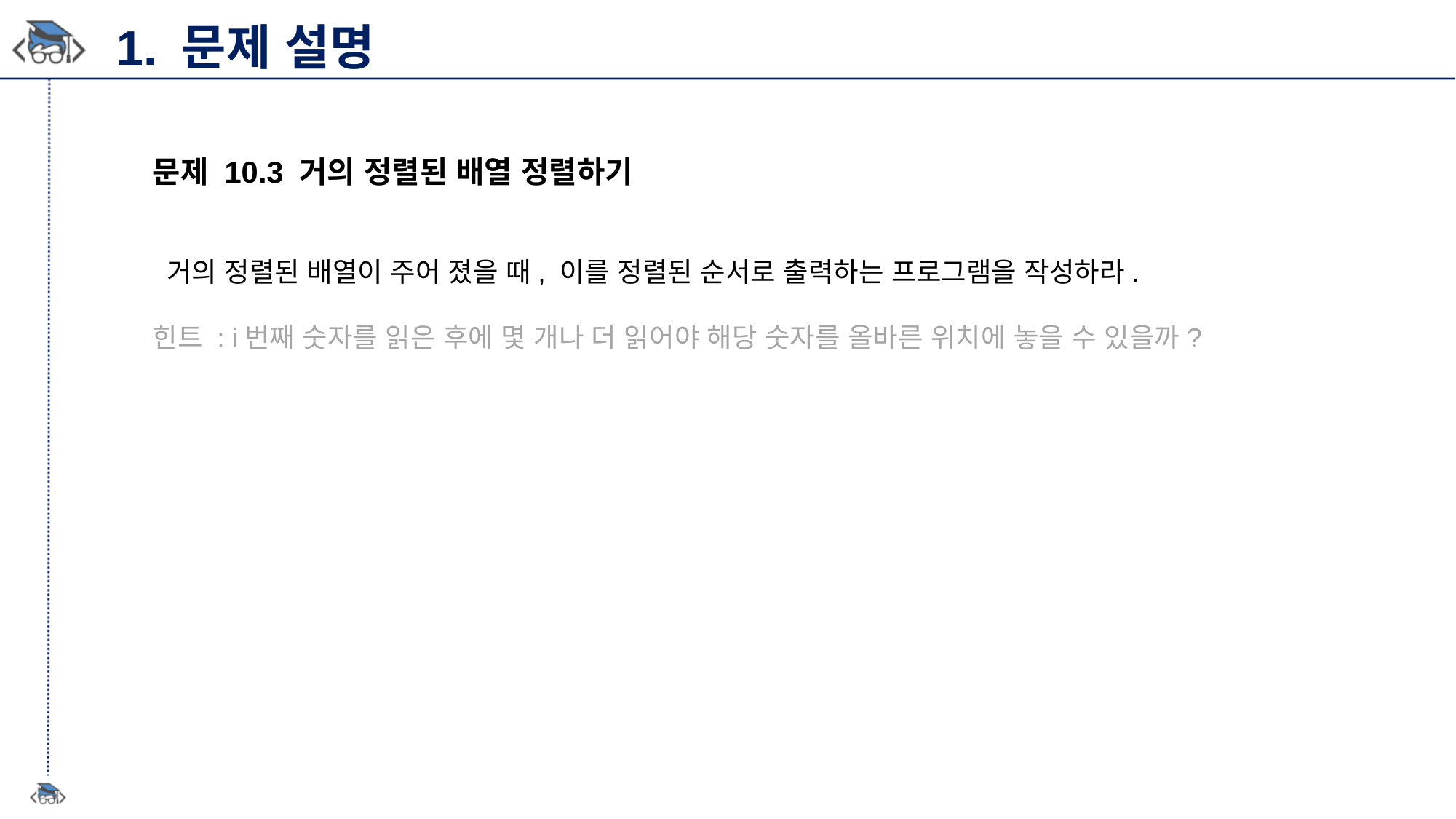

1. 문제 설명
문제 10.3 거의 정렬된 배열 정렬하기

 거의 정렬된 배열이 주어 졌을 때, 이를 정렬된 순서로 출력하는 프로그램을 작성하라.

힌트 : i번째 숫자를 읽은 후에 몇 개나 더 읽어야 해당 숫자를 올바른 위치에 놓을 수 있을까?